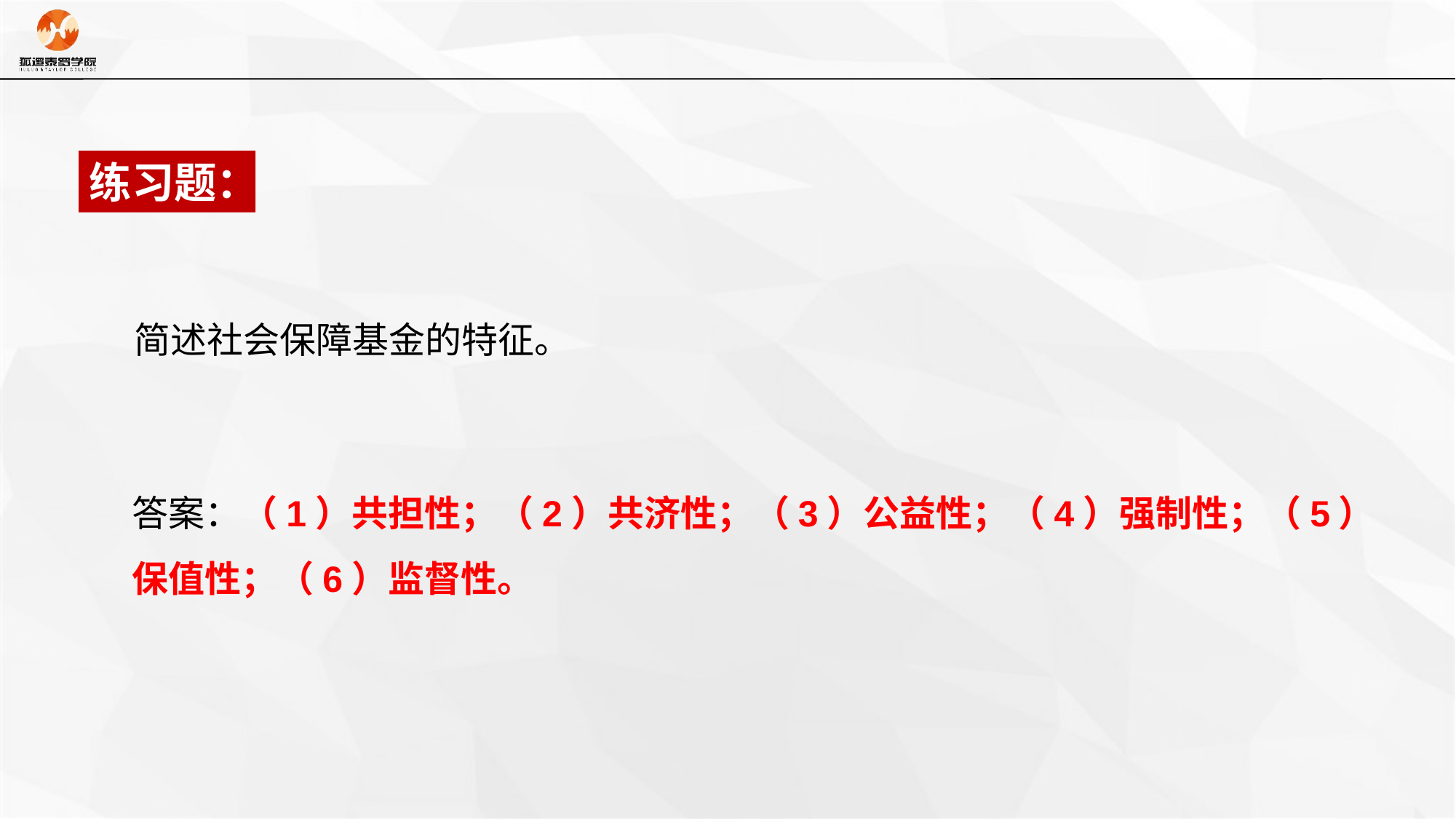

练习题：
简述社会保障基金的特征。
答案：（1）共担性；（2）共济性；（3）公益性；（4）强制性；（5）保值性；（6）监督性。